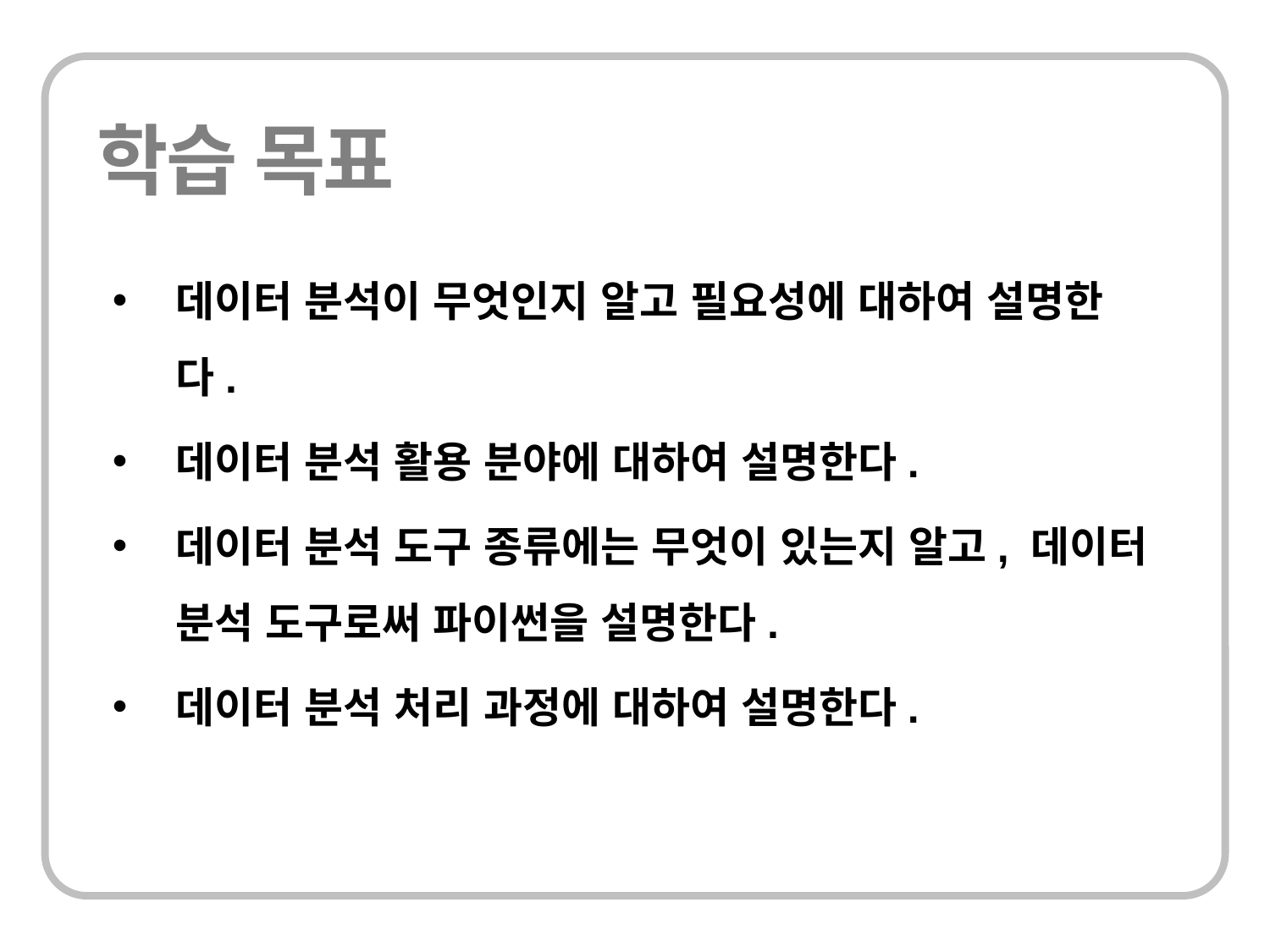

데이터 분석이 무엇인지 알고 필요성에 대하여 설명한다.
데이터 분석 활용 분야에 대하여 설명한다.
데이터 분석 도구 종류에는 무엇이 있는지 알고, 데이터 분석 도구로써 파이썬을 설명한다.
데이터 분석 처리 과정에 대하여 설명한다.